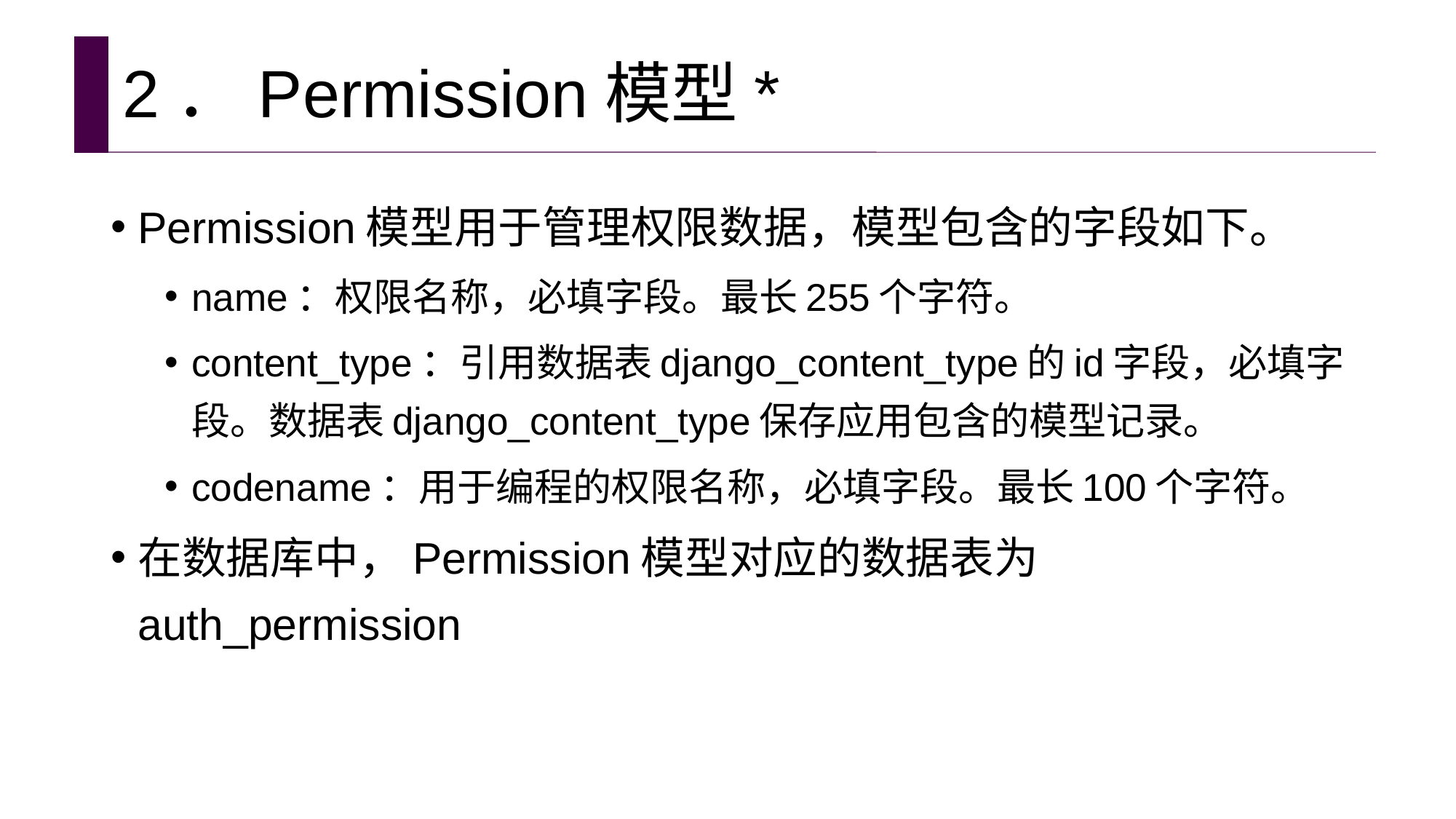

# 2．Permission模型*
Permission模型用于管理权限数据，模型包含的字段如下。
name：权限名称，必填字段。最长255个字符。
content_type：引用数据表django_content_type的id字段，必填字段。数据表django_content_type保存应用包含的模型记录。
codename：用于编程的权限名称，必填字段。最长100个字符。
在数据库中，Permission模型对应的数据表为auth_permission